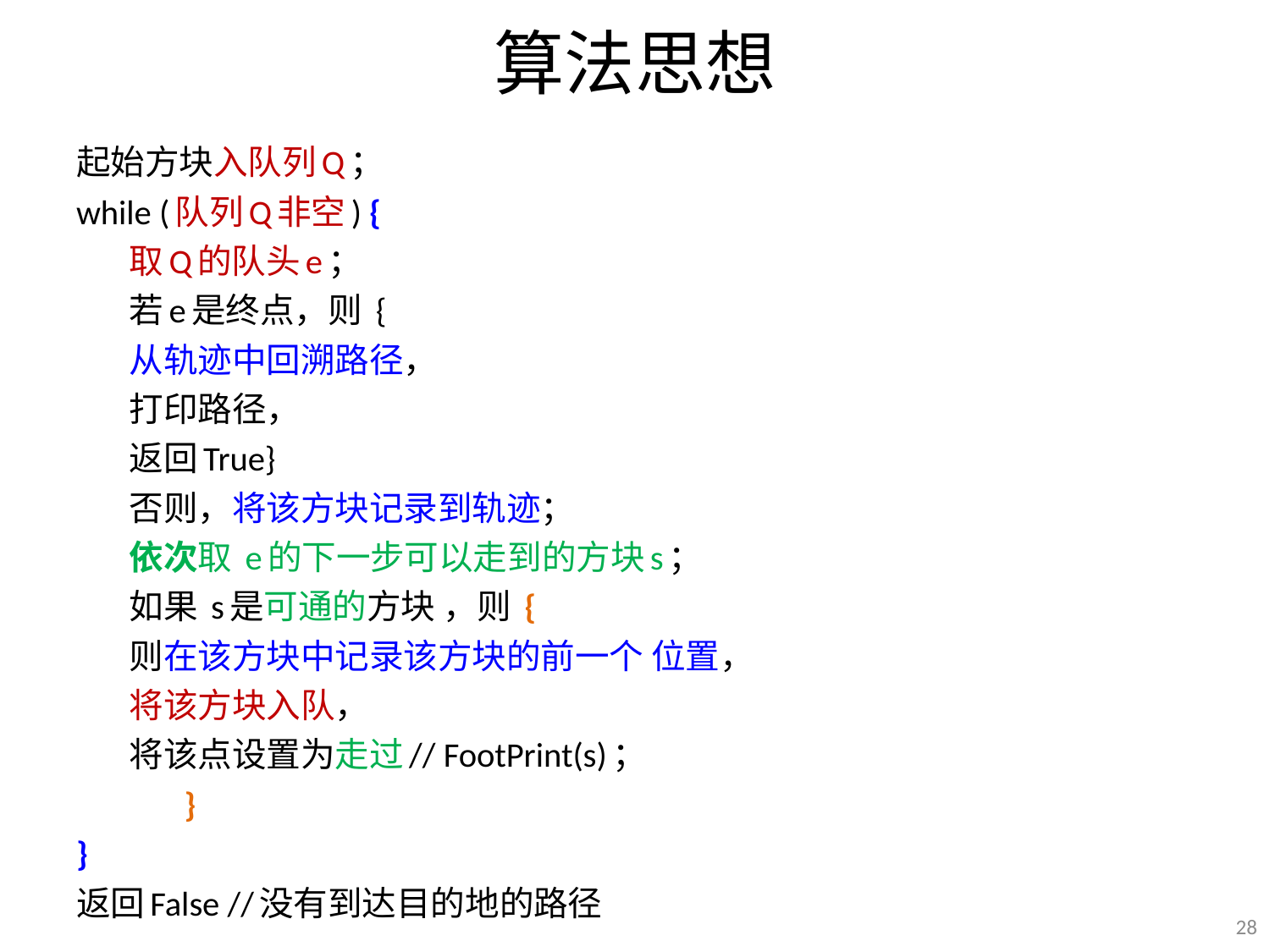

# 算法思想
起始方块入队列Q；
while (队列Q非空) {
取Q的队头e；
若e是终点，则 {
	从轨迹中回溯路径，
	打印路径，
	返回True}
否则，将该方块记录到轨迹；
依次取 e的下一步可以走到的方块s；
如果 s是可通的方块 ，则 {
	则在该方块中记录该方块的前一个 位置，
	将该方块入队，
	将该点设置为走过// FootPrint(s)；
       }
}
返回False //没有到达目的地的路径

28